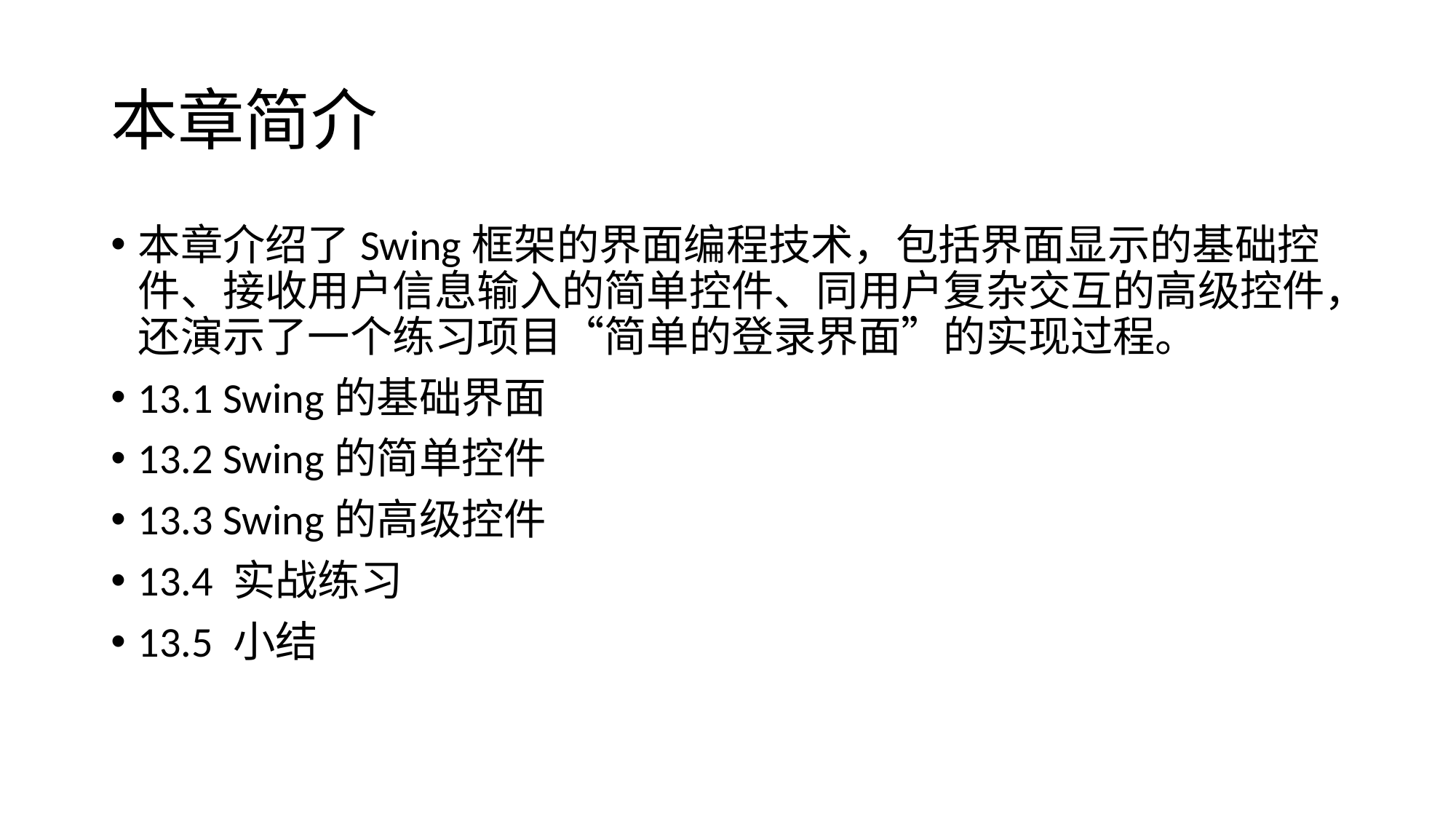

# 本章简介
本章介绍了Swing框架的界面编程技术，包括界面显示的基础控件、接收用户信息输入的简单控件、同用户复杂交互的高级控件，还演示了一个练习项目“简单的登录界面”的实现过程。
13.1 Swing的基础界面
13.2 Swing的简单控件
13.3 Swing的高级控件
13.4 实战练习
13.5 小结